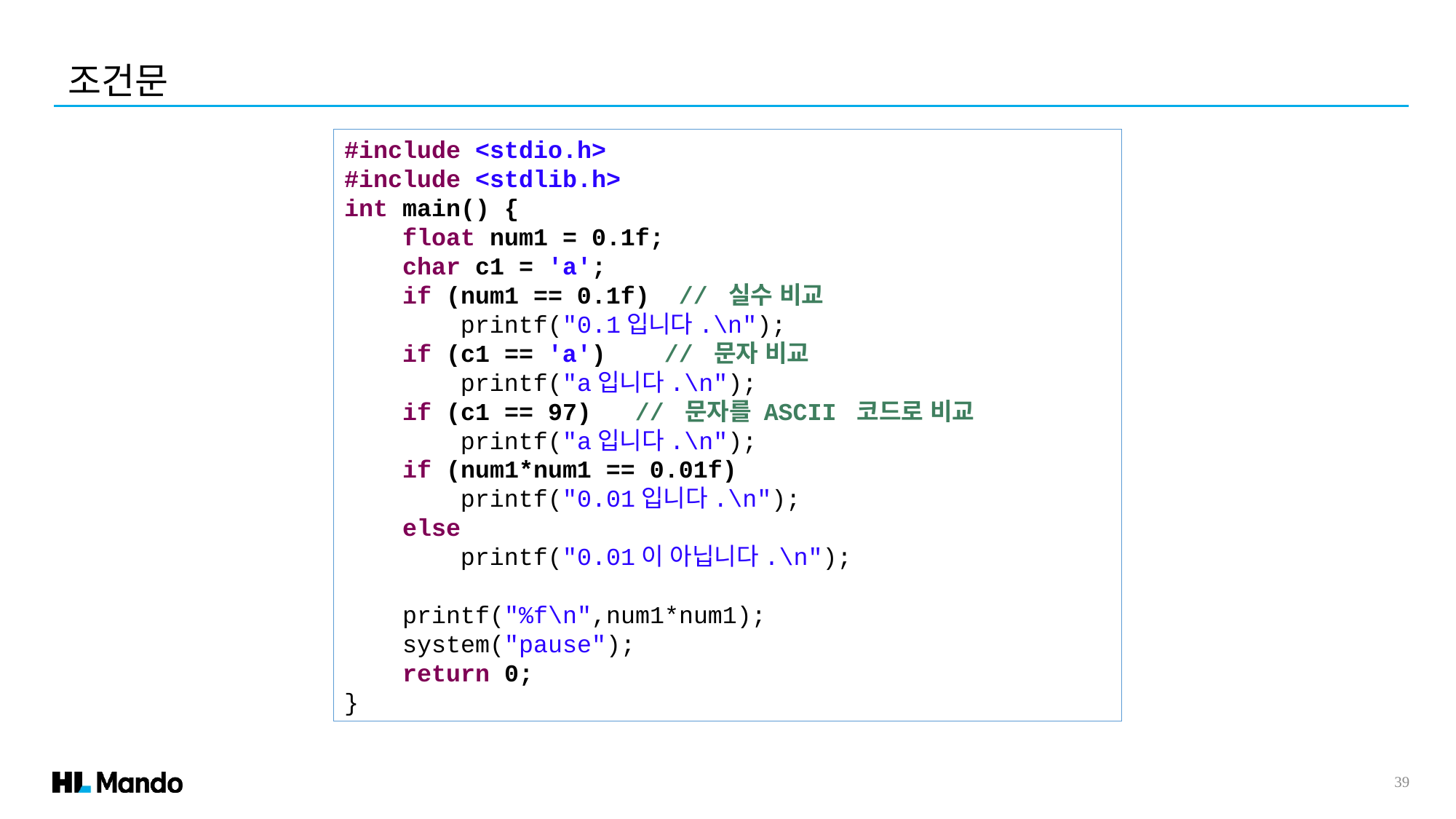

조건문
#include <stdio.h>
#include <stdlib.h>
int main() {
    float num1 = 0.1f;
    char c1 = 'a';
    if (num1 == 0.1f)  // 실수 비교
        printf("0.1입니다.\n");
    if (c1 == 'a')    // 문자 비교
        printf("a입니다.\n");
    if (c1 == 97)   // 문자를 ASCII 코드로 비교
        printf("a입니다.\n");
    if (num1*num1 == 0.01f)
        printf("0.01입니다.\n");
    else
        printf("0.01이 아닙니다.\n");

    printf("%f\n",num1*num1);
    system("pause");
    return 0;
}
39